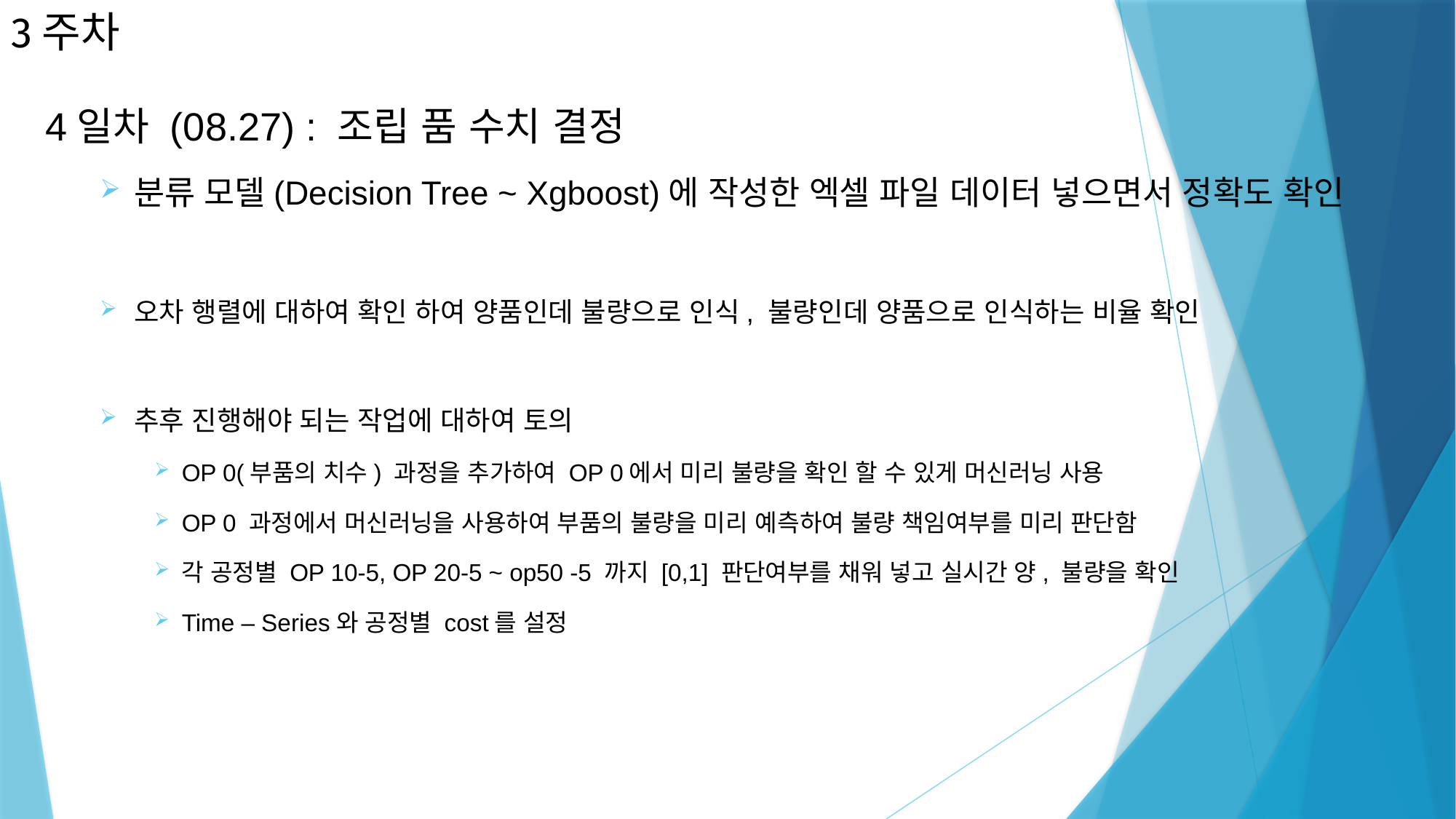

# 3주차
4일차 (08.27) : 조립 품 수치 결정
분류 모델(Decision Tree ~ Xgboost)에 작성한 엑셀 파일 데이터 넣으면서 정확도 확인

오차 행렬에 대하여 확인 하여 양품인데 불량으로 인식, 불량인데 양품으로 인식하는 비율 확인

추후 진행해야 되는 작업에 대하여 토의
OP 0(부품의 치수) 과정을 추가하여 OP 0에서 미리 불량을 확인 할 수 있게 머신러닝 사용
OP 0 과정에서 머신러닝을 사용하여 부품의 불량을 미리 예측하여 불량 책임여부를 미리 판단함
각 공정별 OP 10-5, OP 20-5 ~ op50 -5 까지 [0,1] 판단여부를 채워 넣고 실시간 양, 불량을 확인
Time – Series와 공정별 cost를 설정